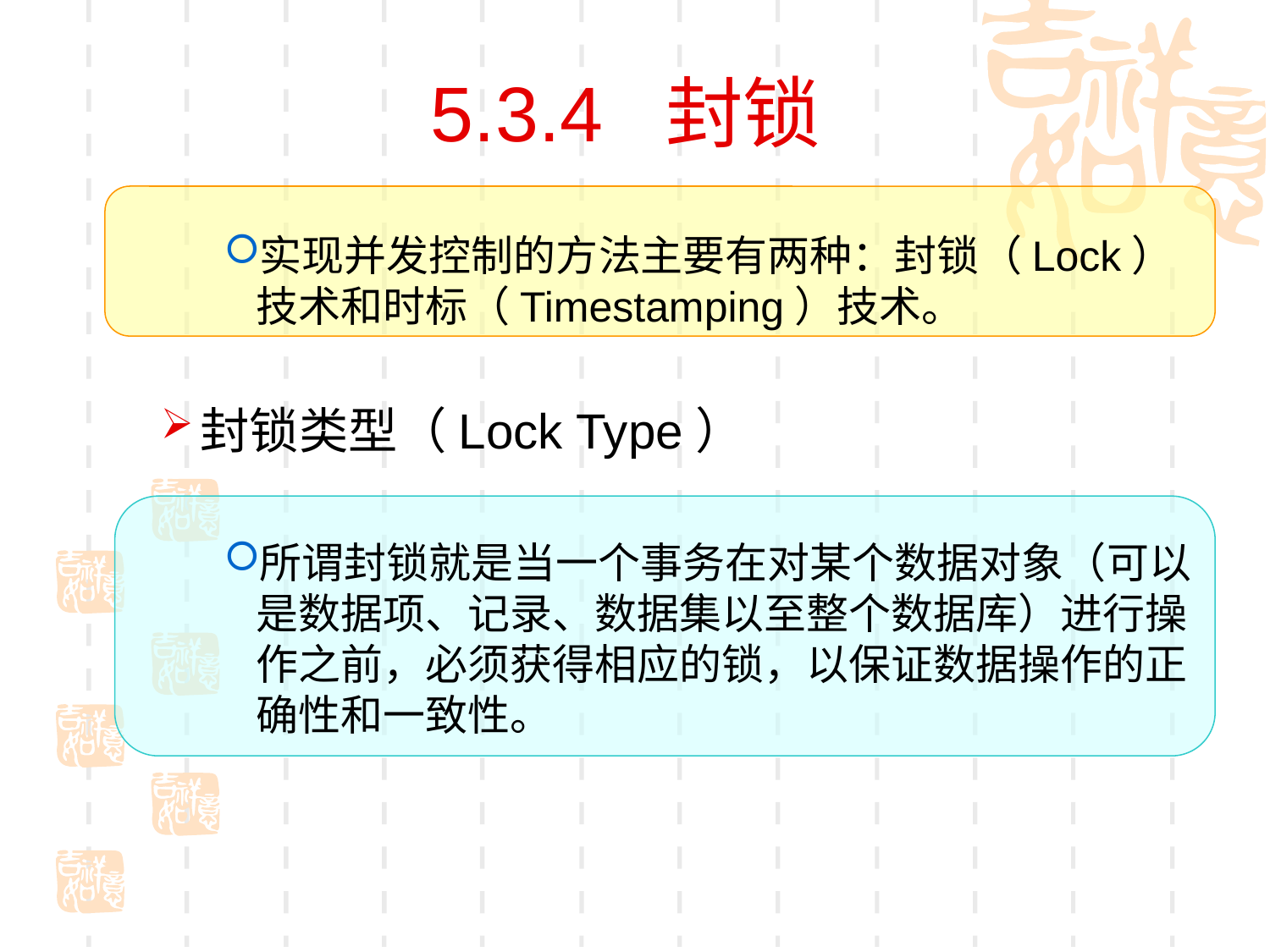

# 5.3.4  封锁

实现并发控制的方法主要有两种：封锁（Lock）技术和时标（Timestamping）技术。

封锁类型（Lock Type）

所谓封锁就是当一个事务在对某个数据对象（可以是数据项、记录、数据集以至整个数据库）进行操作之前，必须获得相应的锁，以保证数据操作的正确性和一致性。